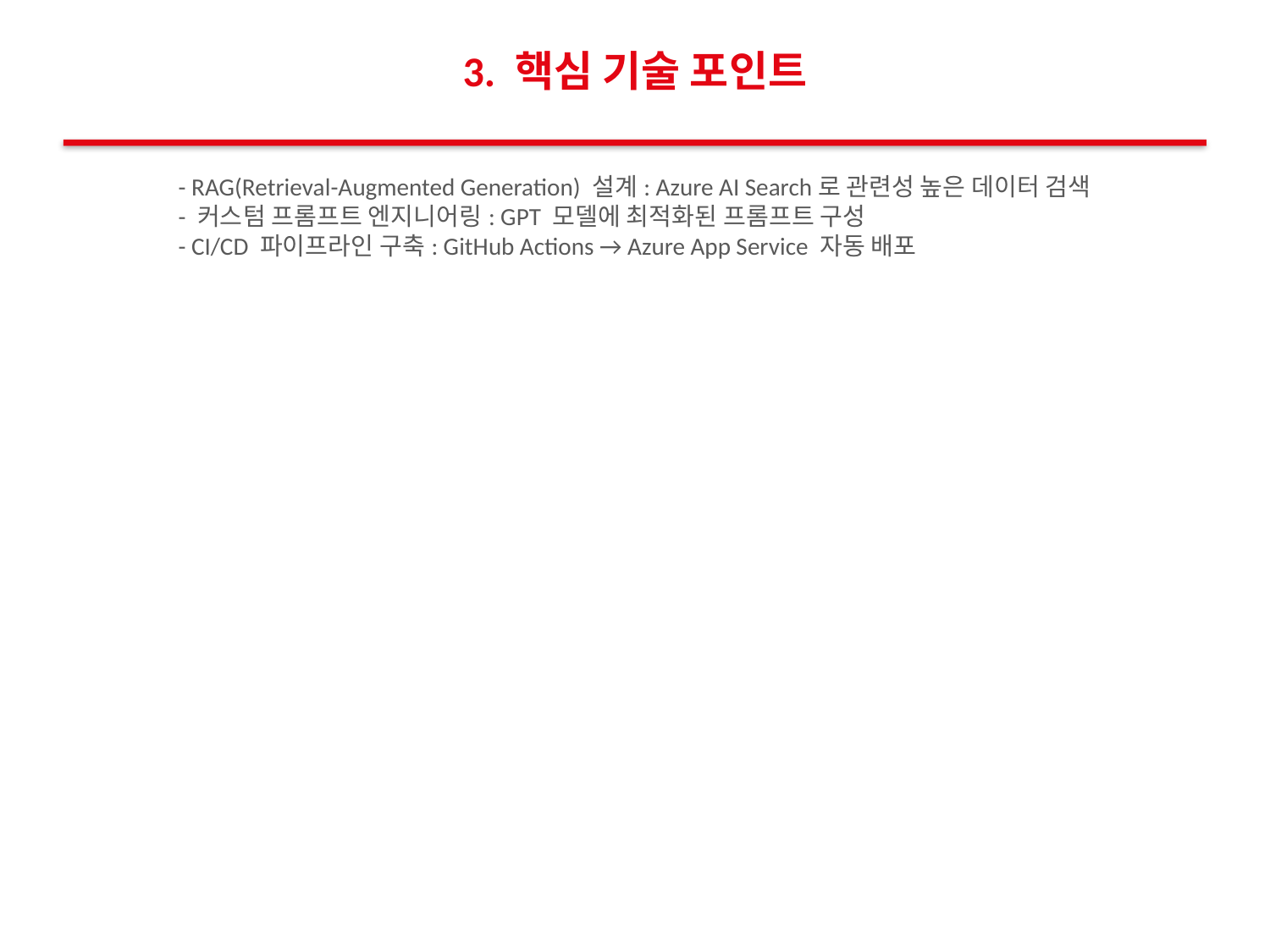

3. 핵심 기술 포인트

- RAG(Retrieval-Augmented Generation) 설계: Azure AI Search로 관련성 높은 데이터 검색
- 커스텀 프롬프트 엔지니어링: GPT 모델에 최적화된 프롬프트 구성
- CI/CD 파이프라인 구축: GitHub Actions → Azure App Service 자동 배포